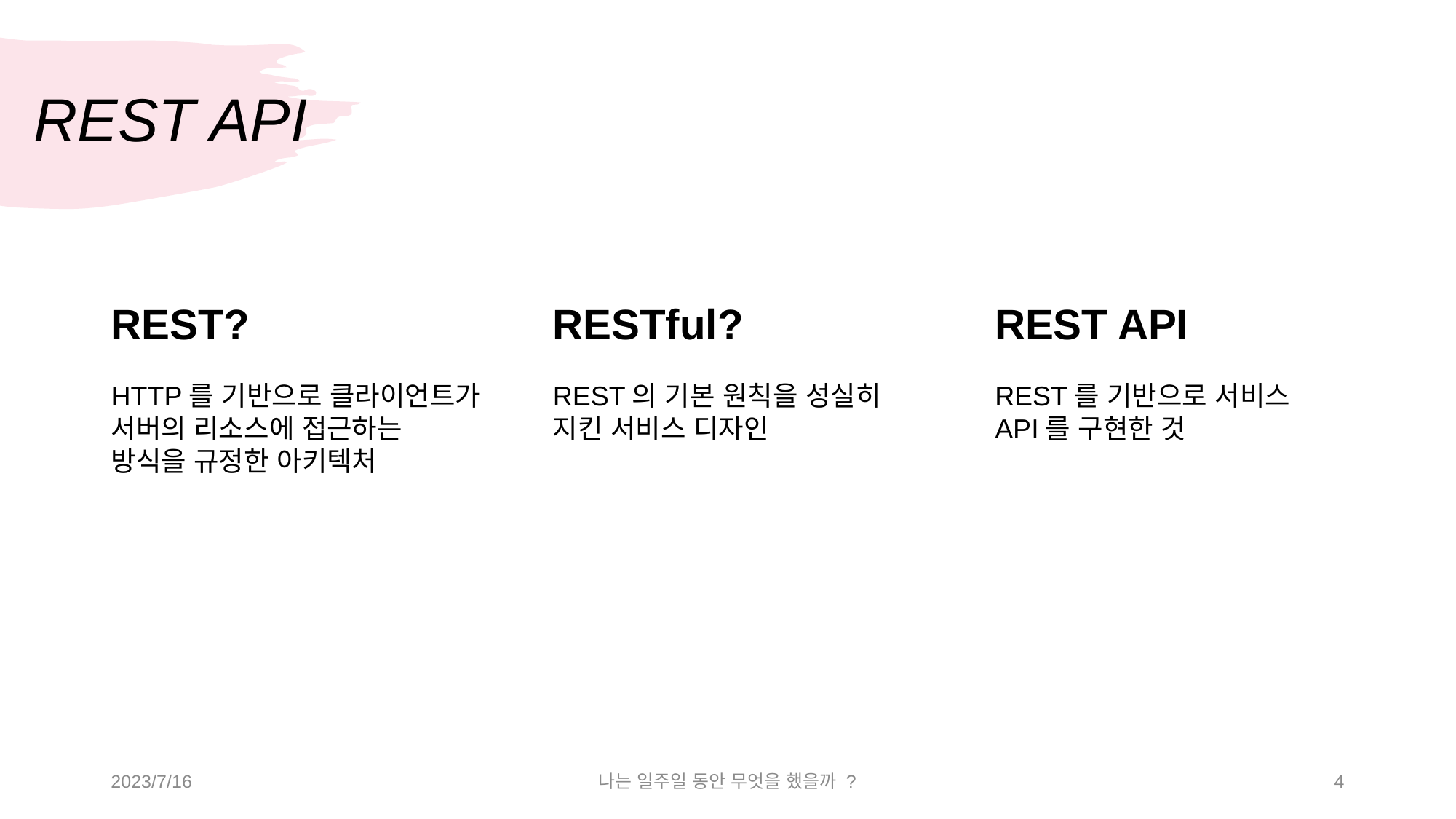

# REST API
REST?
RESTful?
REST API
HTTP를 기반으로 클라이언트가 서버의 리소스에 접근하는 방식을 규정한 아키텍처

REST의 기본 원칙을 성실히 지킨 서비스 디자인

REST를 기반으로 서비스 API를 구현한 것
2023/7/16
나는 일주일 동안 무엇을 했을까 ?
4